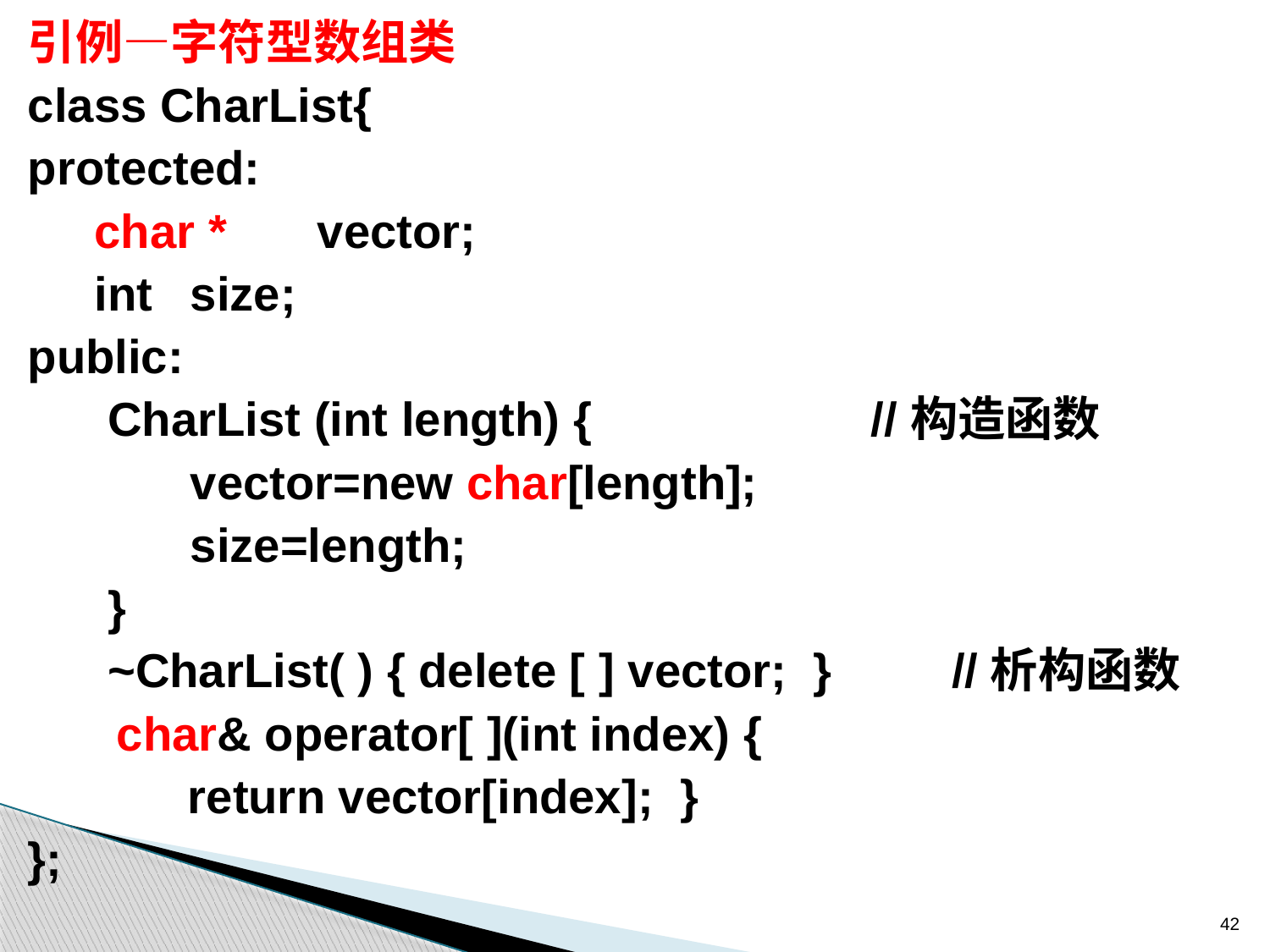

引例—字符型数组类
class CharList{
protected:
     char * 	vector;
     int 	size;
public:
      CharList (int length) {                     //构造函数
          	vector=new char[length];
          	size=length;
      }
      ~CharList( ) { delete [ ] vector;  }         //析构函数
	    char& operator[ ](int index) {
            return vector[index];  }
};

42